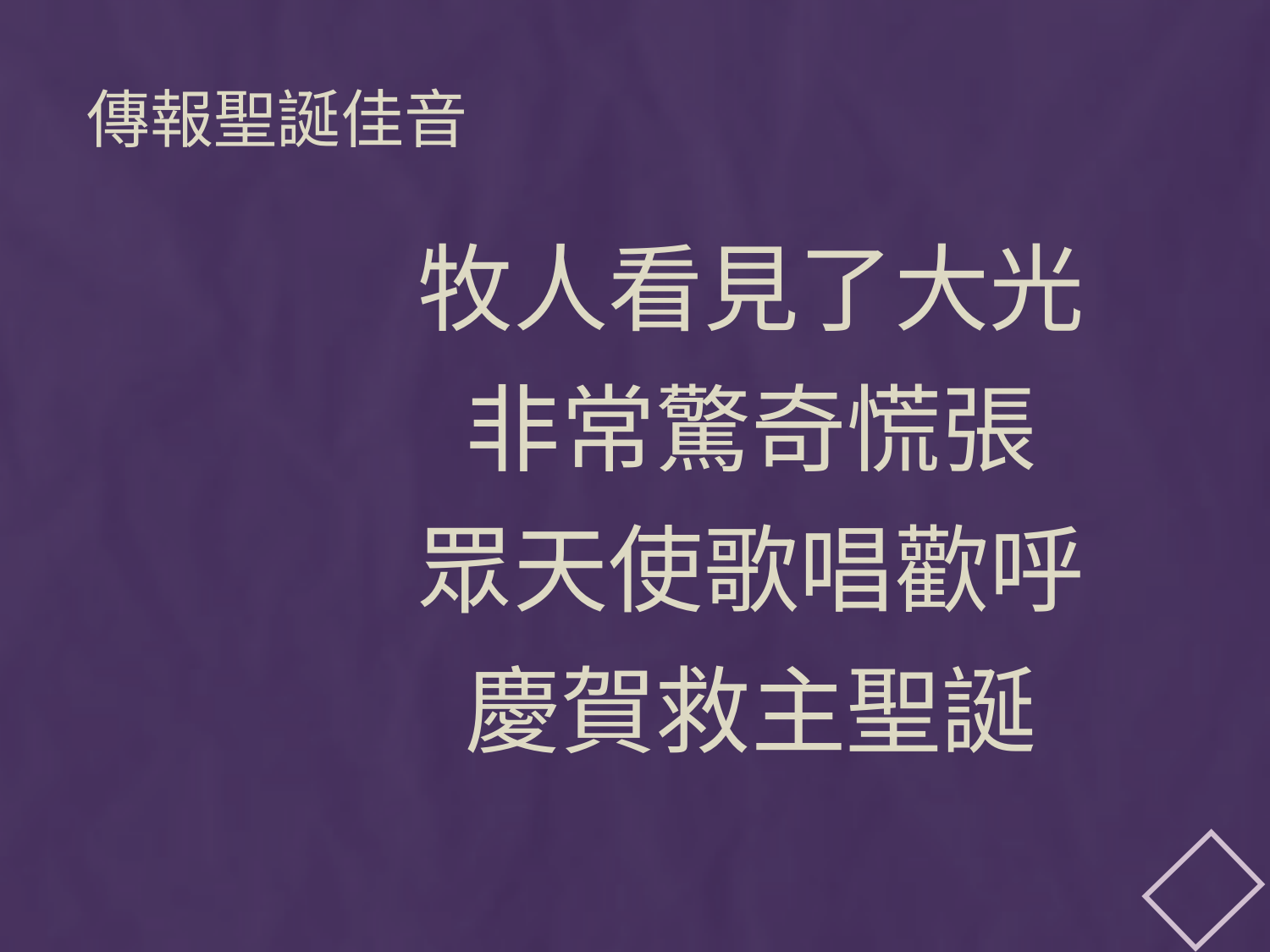

# 傳報聖誕佳音
牧人看見了大光
非常驚奇慌張
眾天使歌唱歡呼
慶賀救主聖誕